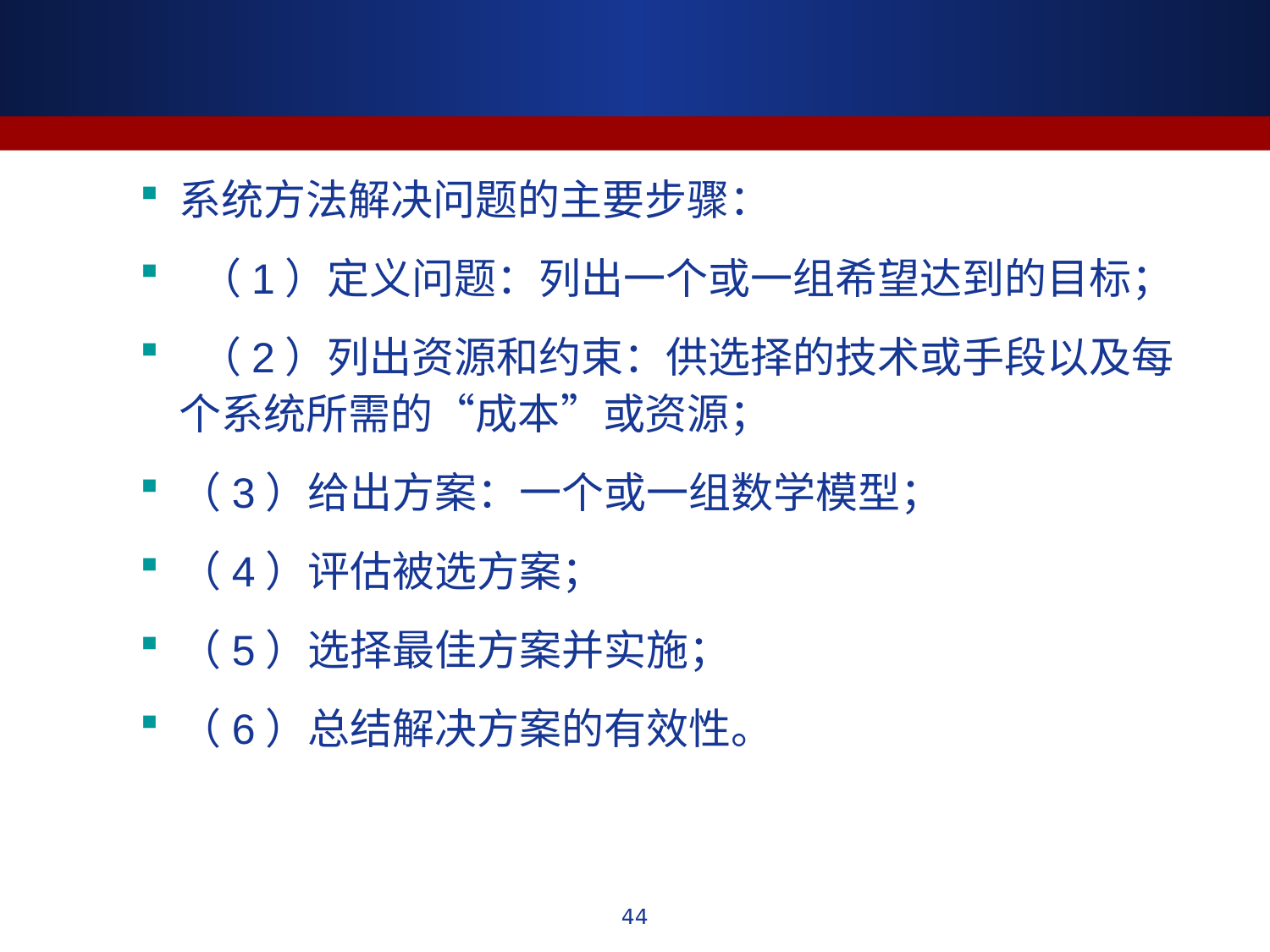

#
系统方法解决问题的主要步骤：
 （1）定义问题：列出一个或一组希望达到的目标；
 （2）列出资源和约束：供选择的技术或手段以及每个系统所需的“成本”或资源；
（3）给出方案：一个或一组数学模型；
（4）评估被选方案；
（5）选择最佳方案并实施；
（6）总结解决方案的有效性。

44